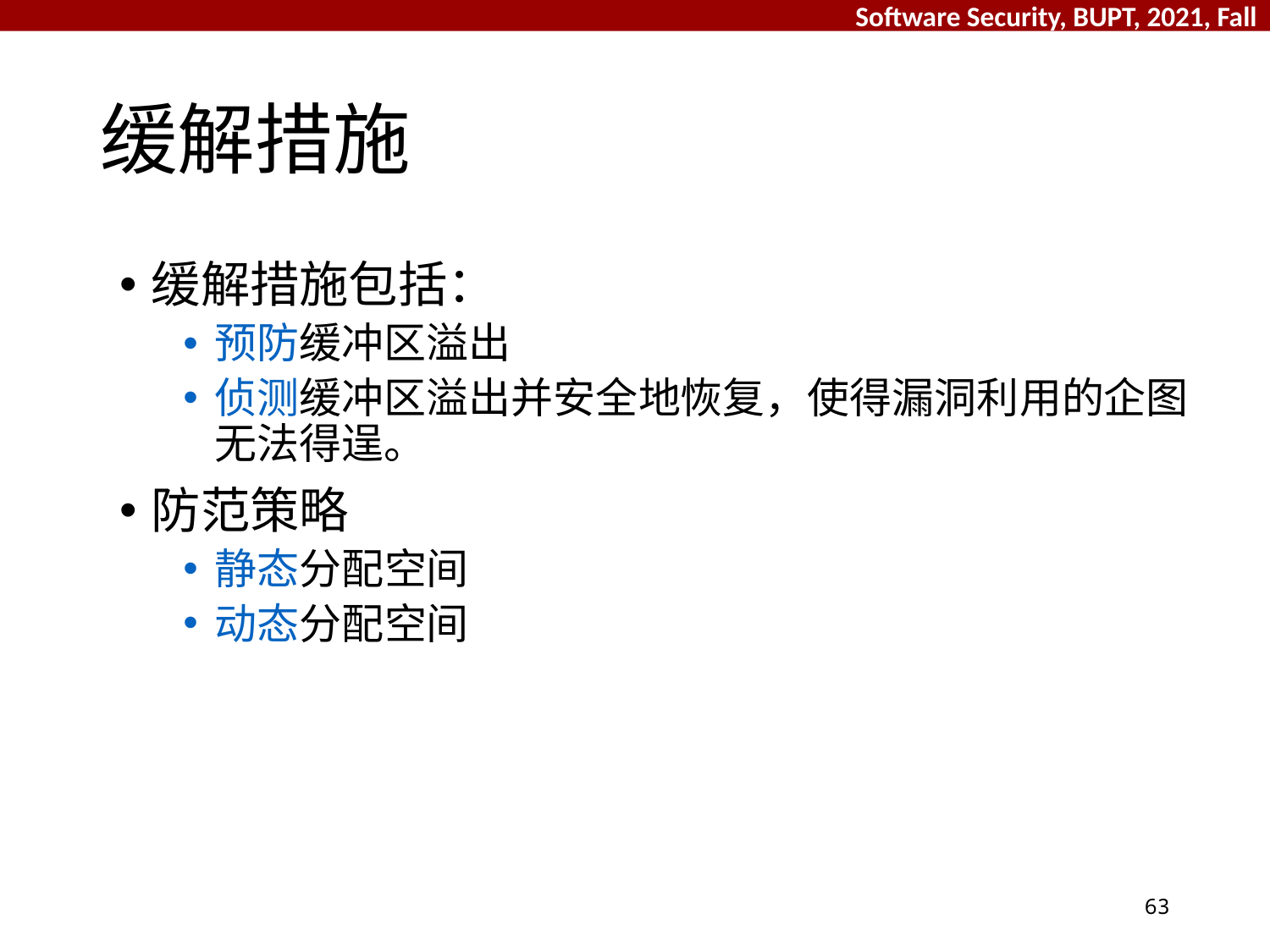

# 缓解措施
缓解措施包括：
预防缓冲区溢出
侦测缓冲区溢出并安全地恢复，使得漏洞利用的企图无法得逞。
防范策略
静态分配空间
动态分配空间

63